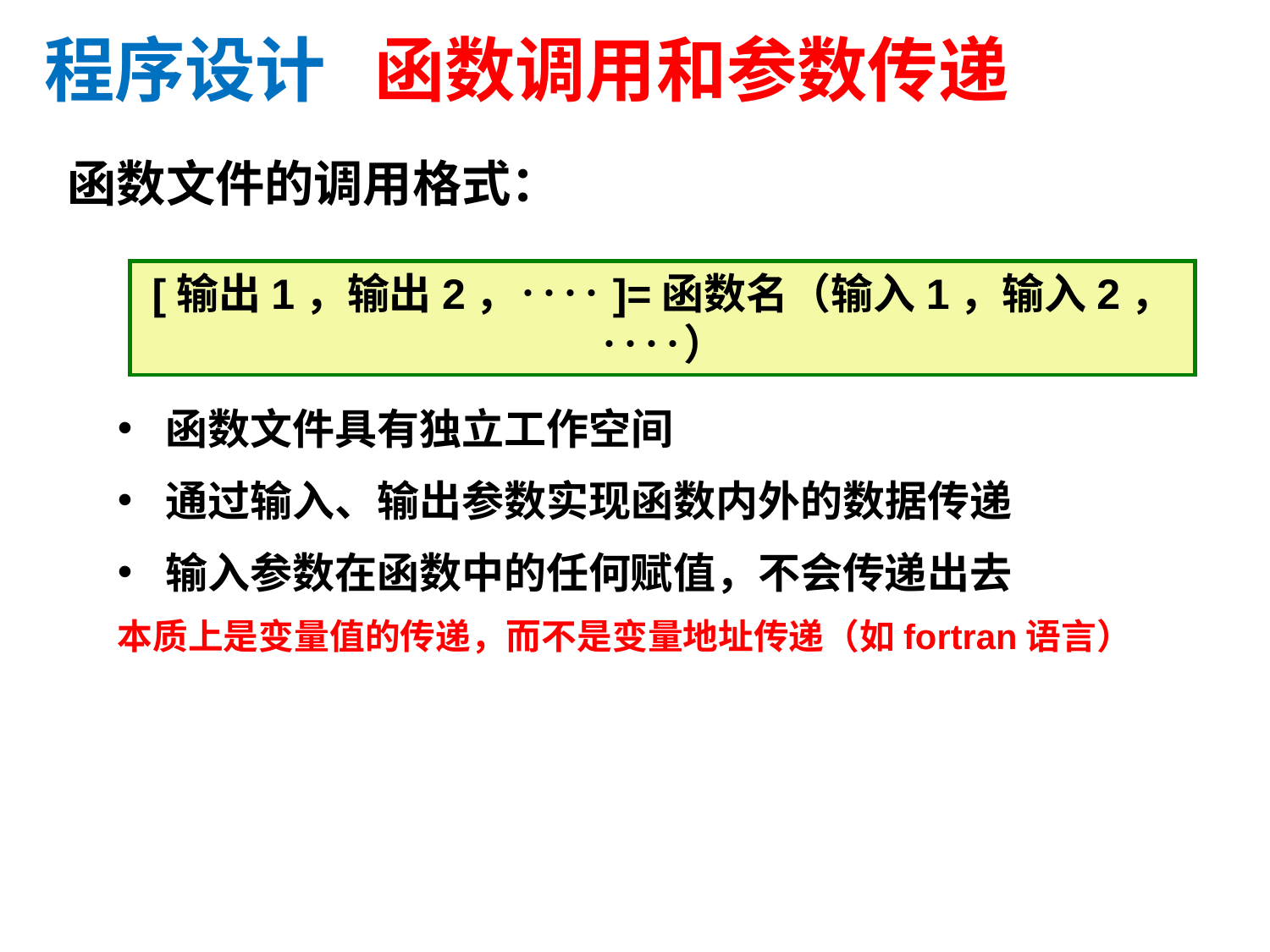

程序设计   函数调用和参数传递
函数文件的调用格式：
[输出1，输出2，‥‥]=函数名（输入1，输入2，‥‥）
函数文件具有独立工作空间
通过输入、输出参数实现函数内外的数据传递
输入参数在函数中的任何赋值，不会传递出去
本质上是变量值的传递，而不是变量地址传递（如fortran语言）